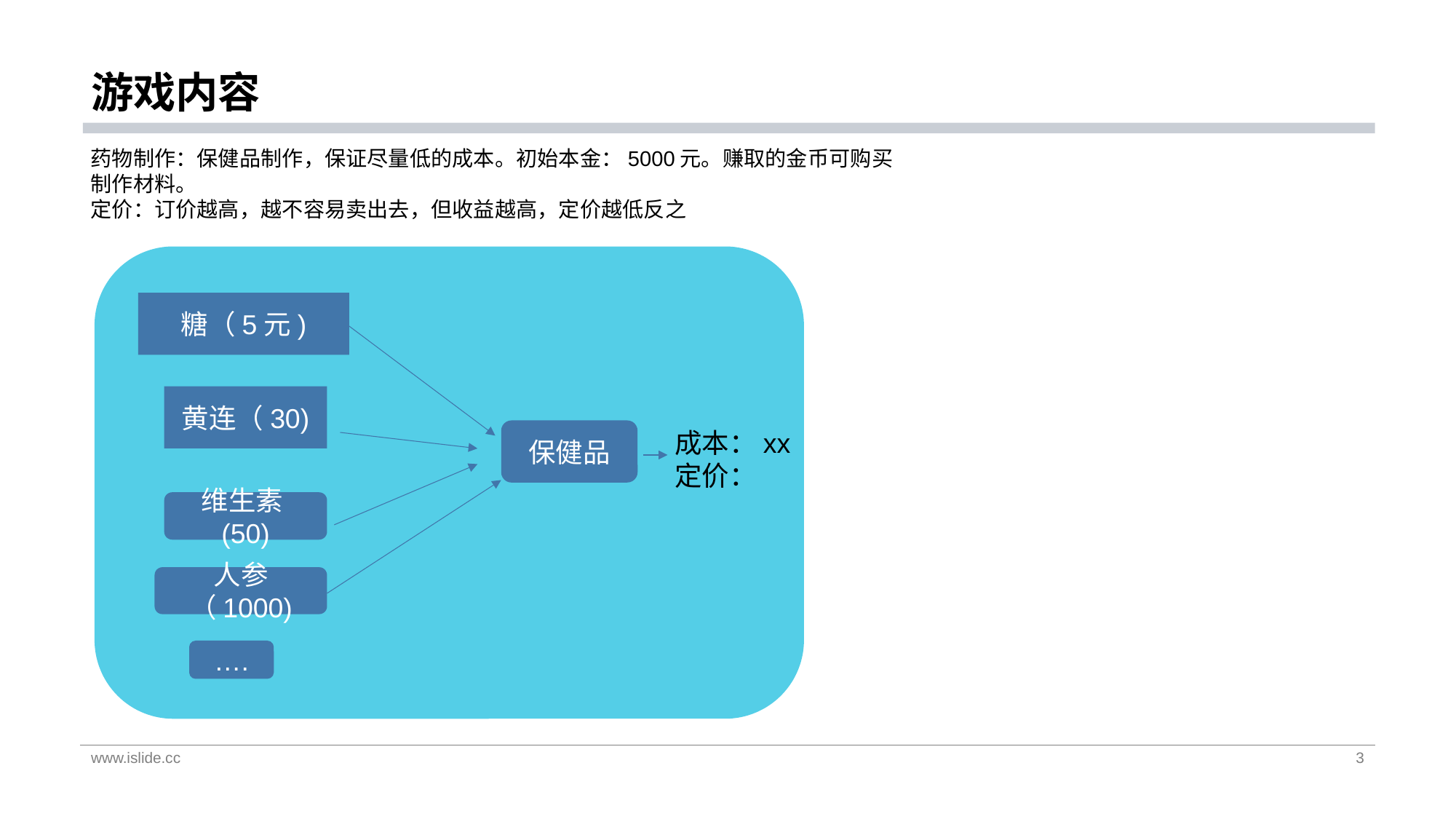

# 游戏内容
药物制作：保健品制作，保证尽量低的成本。初始本金：5000元。赚取的金币可购买制作材料。
定价：订价越高，越不容易卖出去，但收益越高，定价越低反之

糖（5元)
黄连（30)
保健品
成本：xx
定价：
维生素(50)
人参（1000)
….
www.islide.cc
3